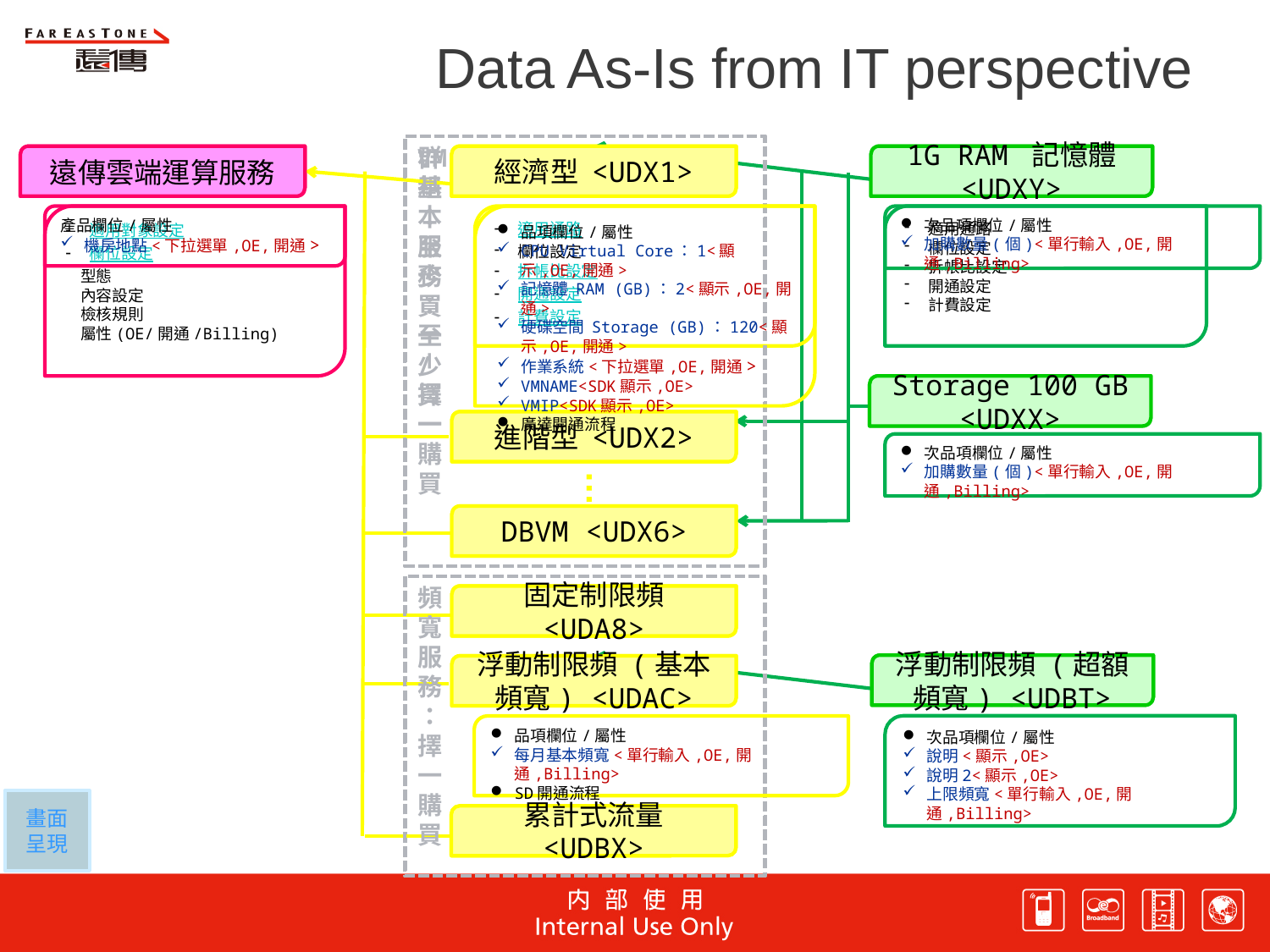

Data As-Is from IT perspective
群
組
：
至
少
買
一
/
擇
一
購
買
VM
基
本
服
務
：
至
少
買
一
遠傳雲端運算服務
產品
經濟型 <UDX1>
品項
1G RAM 記憶體 <UDXY>
次品項
適用對象設定
欄位設定
   型態
   內容設定
   檢核規則
   屬性(OE/開通/Billing)

產品欄位/屬性
機房地點<下拉選單,OE,開通>
適用通路
欄位設定
拆帳比設定
開通設定
計費設定

品項欄位/屬性
CPU Virtual Core：1<顯示,OE,開通>
記憶體 RAM (GB)：2<顯示,OE,開通>
硬碟空間 Storage (GB)：120<顯示,OE,開通>
作業系統<下拉選單,OE,開通>
VMNAME<SDK顯示,OE>
VMIP<SDK顯示,OE>
廣達開通流程

適用通路
欄位設定
拆帳比設定
開通設定
計費設定
次品項欄位/屬性
加購數量(個)<單行輸入,OE,開通,Billing>
Storage 100 GB <UDXX>
次品項
進階型 <UDX2>
品項
次品項欄位/屬性
加購數量(個)<單行輸入,OE,開通,Billing>
…
DBVM <UDX6>
品項

頻
寬
服
務
：
擇
一
購
買
固定制限頻 <UDA8>
品項
浮動制限頻 (超額頻寬) <UDBT>
次品項
浮動制限頻 (基本頻寬) <UDAC>
品項
次品項欄位/屬性
說明<顯示,OE>
說明2<顯示,OE>
上限頻寬<單行輸入,OE,開通,Billing>
品項欄位/屬性
每月基本頻寬<單行輸入,OE,開通,Billing>
SD開通流程
畫面呈現
累計式流量 <UDBX>
品項